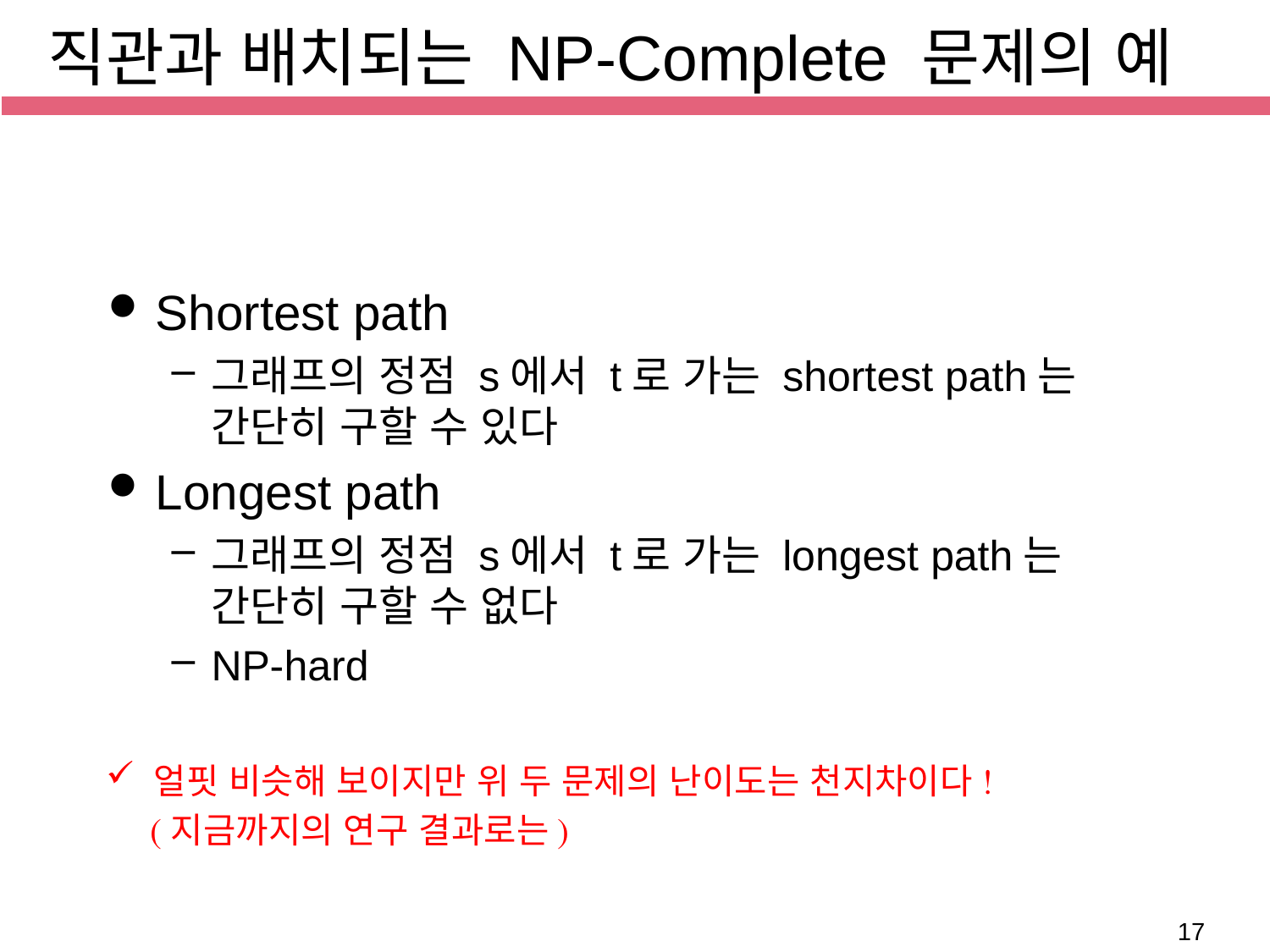

# 직관과 배치되는 NP-Complete 문제의 예
Shortest path
그래프의 정점 s에서 t로 가는 shortest path는 간단히 구할 수 있다
Longest path
그래프의 정점 s에서 t로 가는 longest path는 간단히 구할 수 없다
NP-hard
얼핏 비슷해 보이지만 위 두 문제의 난이도는 천지차이다!
     (지금까지의 연구 결과로는)